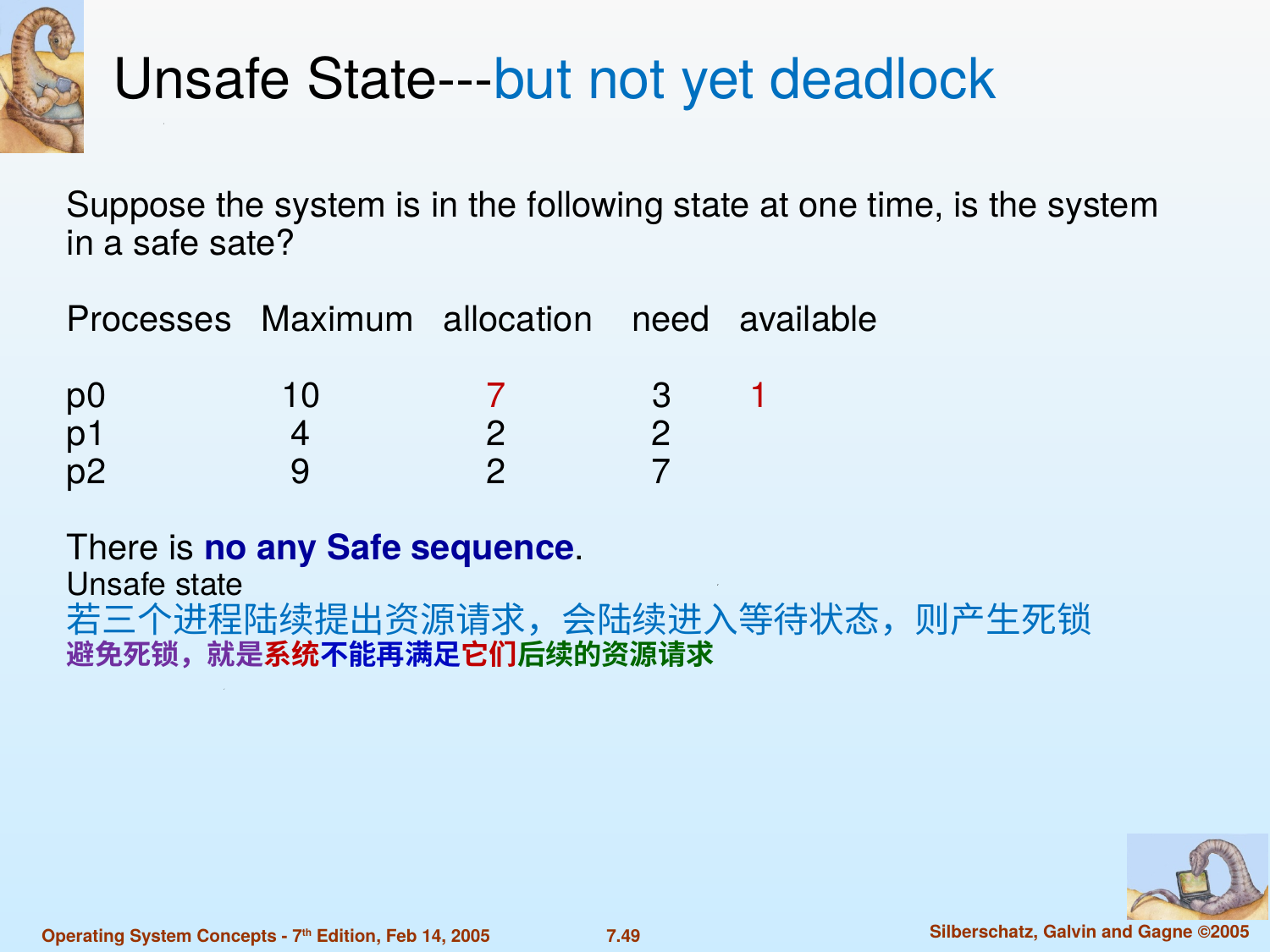

Unsafe State---but not yet deadlock
Suppose the system is in the following state at one time, is the system in a safe sate?

Processes   Maximum   allocation    need   available

p0                  10                 7               3        1
p1                   4                  2               2
p2                   9                  2               7

There is no any Safe sequence.
Unsafe state
若三个进程陆续提出资源请求，会陆续进入等待状态，则产生死锁
避免死锁，就是系统不能再满足它们后续的资源请求